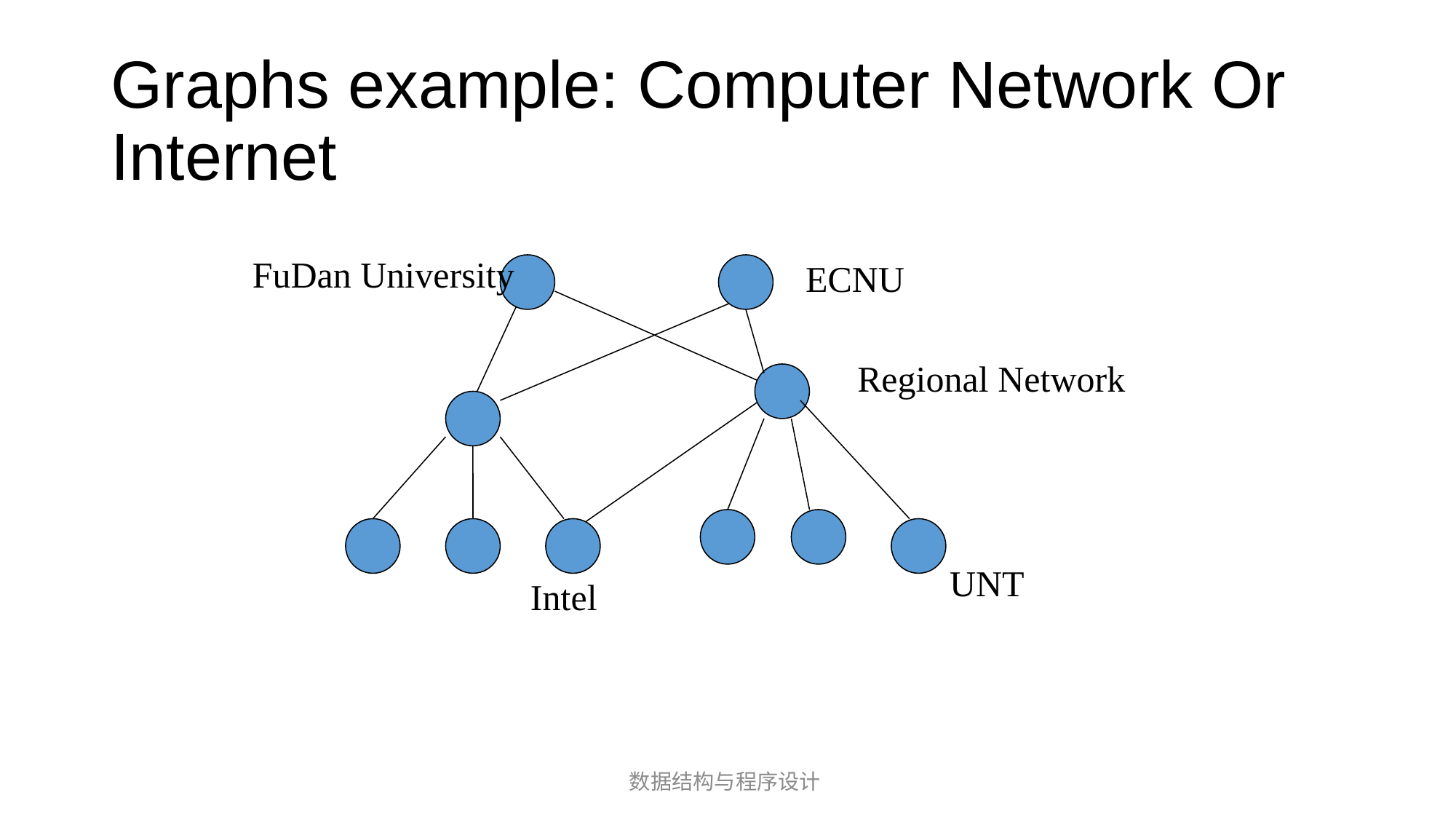

# Graphs example: Computer Network Or Internet
FuDan University

ECNU

Regional Network

UNT
Intel

数据结构与程序设计
5